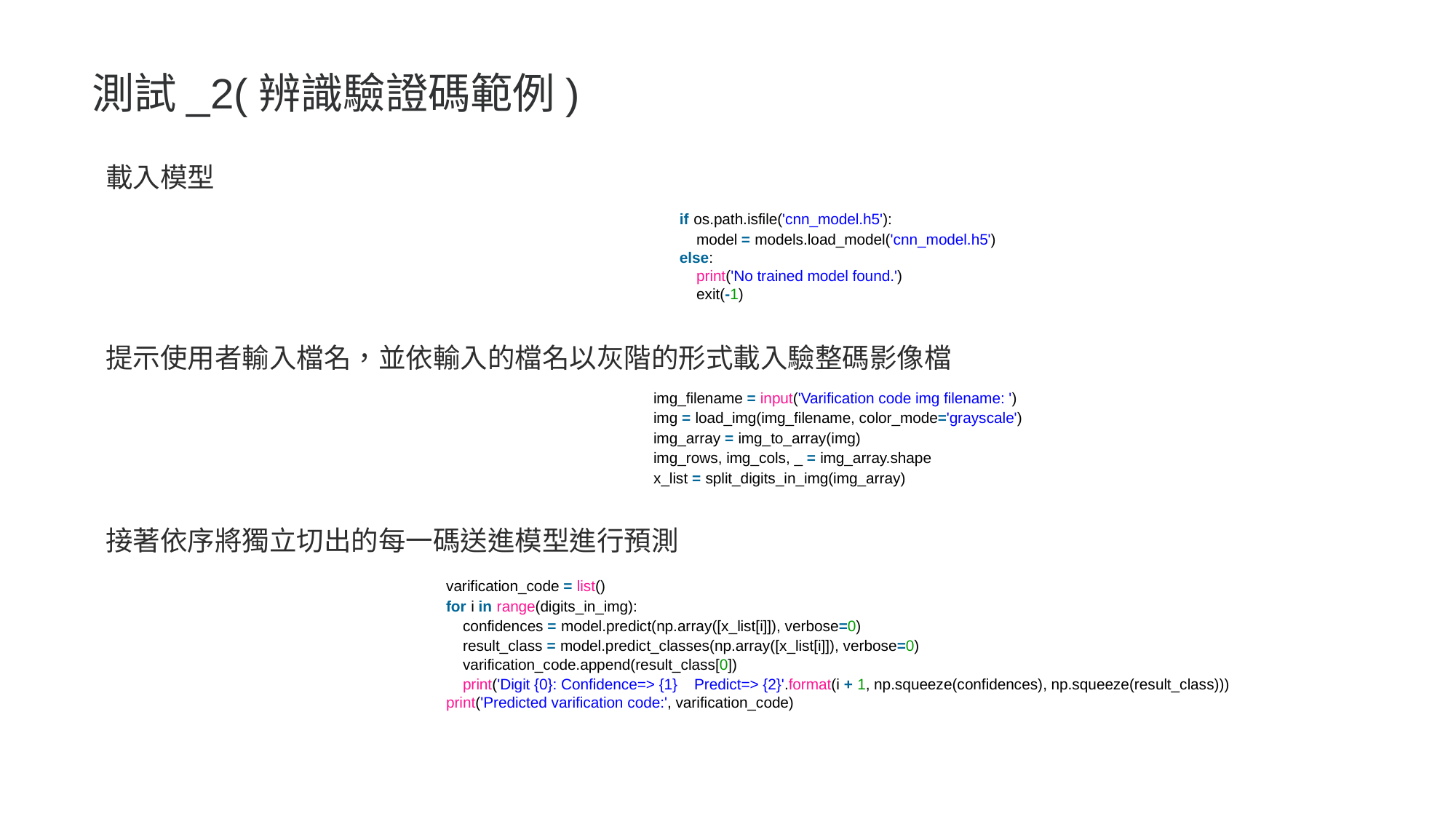

測試_2(辨識驗證碼範例)
載入模型
if os.path.isfile('cnn_model.h5'):
    model = models.load_model('cnn_model.h5')
else:
    print('No trained model found.')
    exit(-1)
提示使用者輸入檔名，並依輸入的檔名以灰階的形式載入驗整碼影像檔
img_filename = input('Varification code img filename: ')
img = load_img(img_filename, color_mode='grayscale')
img_array = img_to_array(img)
img_rows, img_cols, _ = img_array.shape
x_list = split_digits_in_img(img_array)
接著依序將獨立切出的每一碼送進模型進行預測
varification_code = list()
for i in range(digits_in_img):
    confidences = model.predict(np.array([x_list[i]]), verbose=0)
    result_class = model.predict_classes(np.array([x_list[i]]), verbose=0)
    varification_code.append(result_class[0])
    print('Digit {0}: Confidence=> {1}    Predict=> {2}'.format(i + 1, np.squeeze(confidences), np.squeeze(result_class)))
print('Predicted varification code:', varification_code)